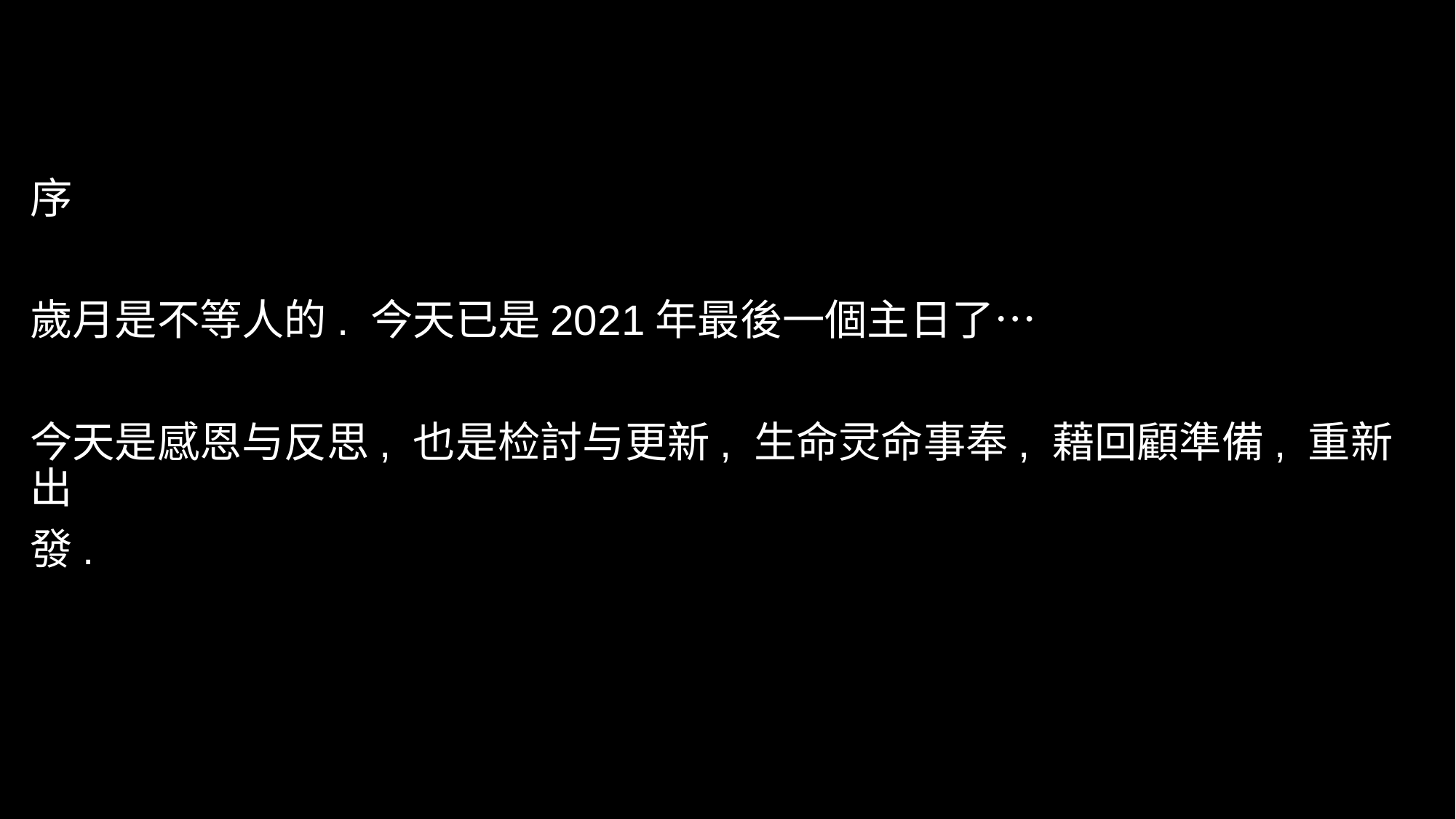

序

歲月是不等人的. 今天已是2021年最後一個主日了…

今天是感恩与反思, 也是检討与更新, 生命灵命事奉, 藉回顧準備, 重新出
發.